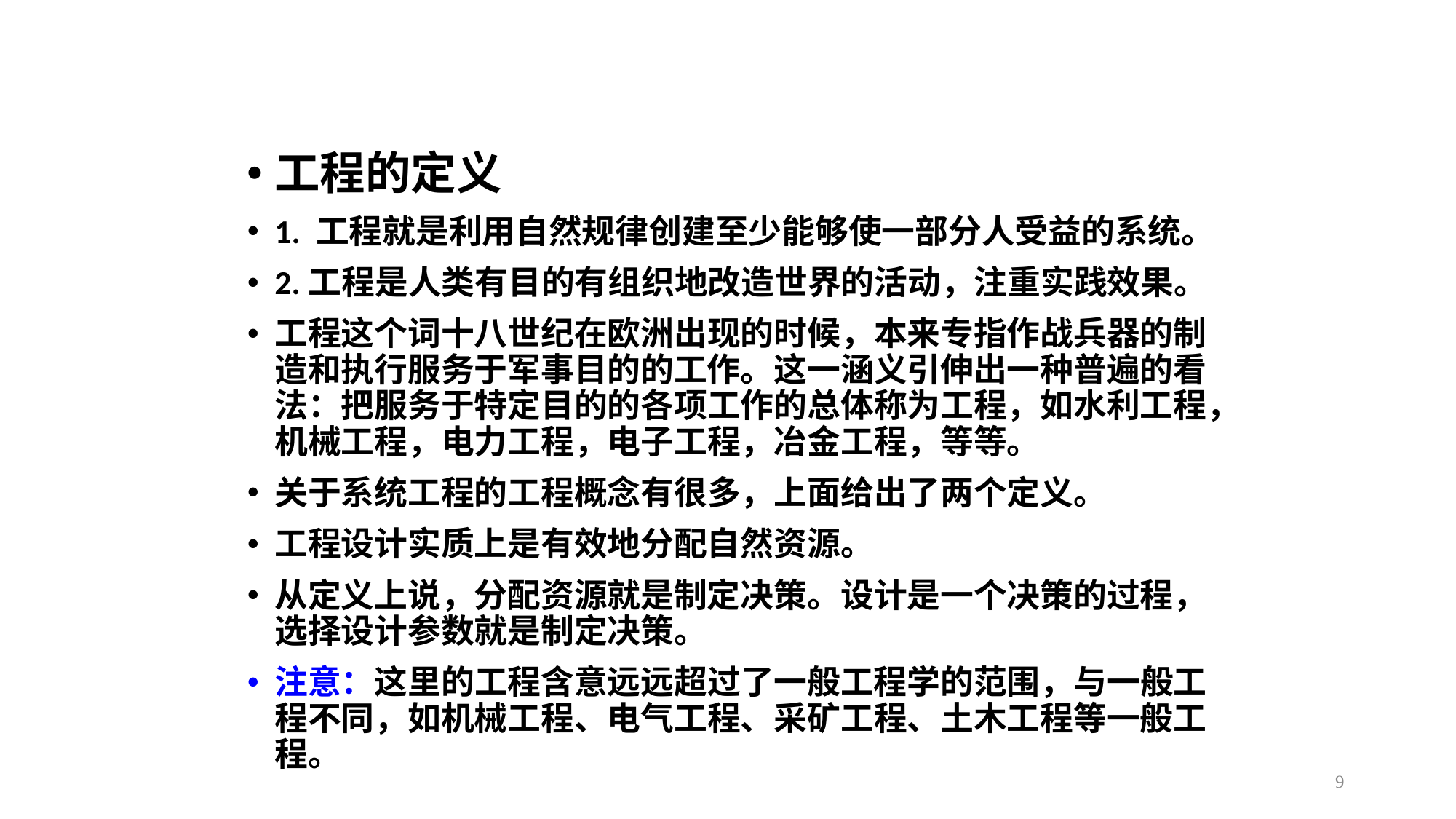

#
工程的定义
1. 工程就是利用自然规律创建至少能够使一部分人受益的系统。
2.工程是人类有目的有组织地改造世界的活动，注重实践效果。
工程这个词十八世纪在欧洲出现的时候，本来专指作战兵器的制造和执行服务于军事目的的工作。这一涵义引伸出一种普遍的看法：把服务于特定目的的各项工作的总体称为工程，如水利工程，机械工程，电力工程，电子工程，冶金工程，等等。
关于系统工程的工程概念有很多，上面给出了两个定义。
工程设计实质上是有效地分配自然资源。
从定义上说，分配资源就是制定决策。设计是一个决策的过程，选择设计参数就是制定决策。
注意：这里的工程含意远远超过了一般工程学的范围，与一般工程不同，如机械工程、电气工程、采矿工程、土木工程等一般工程。
9